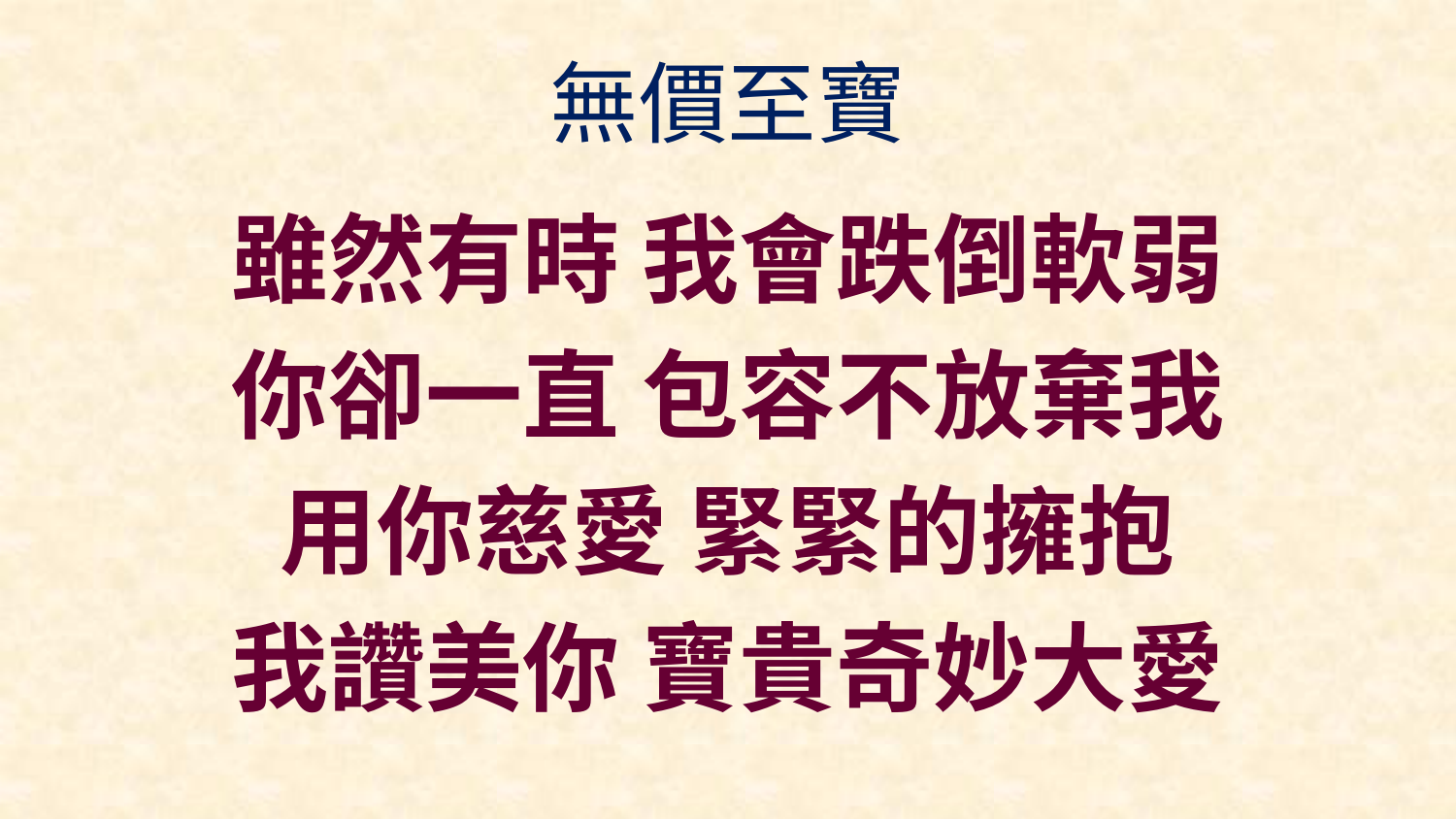

# 無價至寶
雖然有時 我會跌倒軟弱
你卻一直 包容不放棄我
用你慈愛 緊緊的擁抱
我讚美你 寶貴奇妙大愛